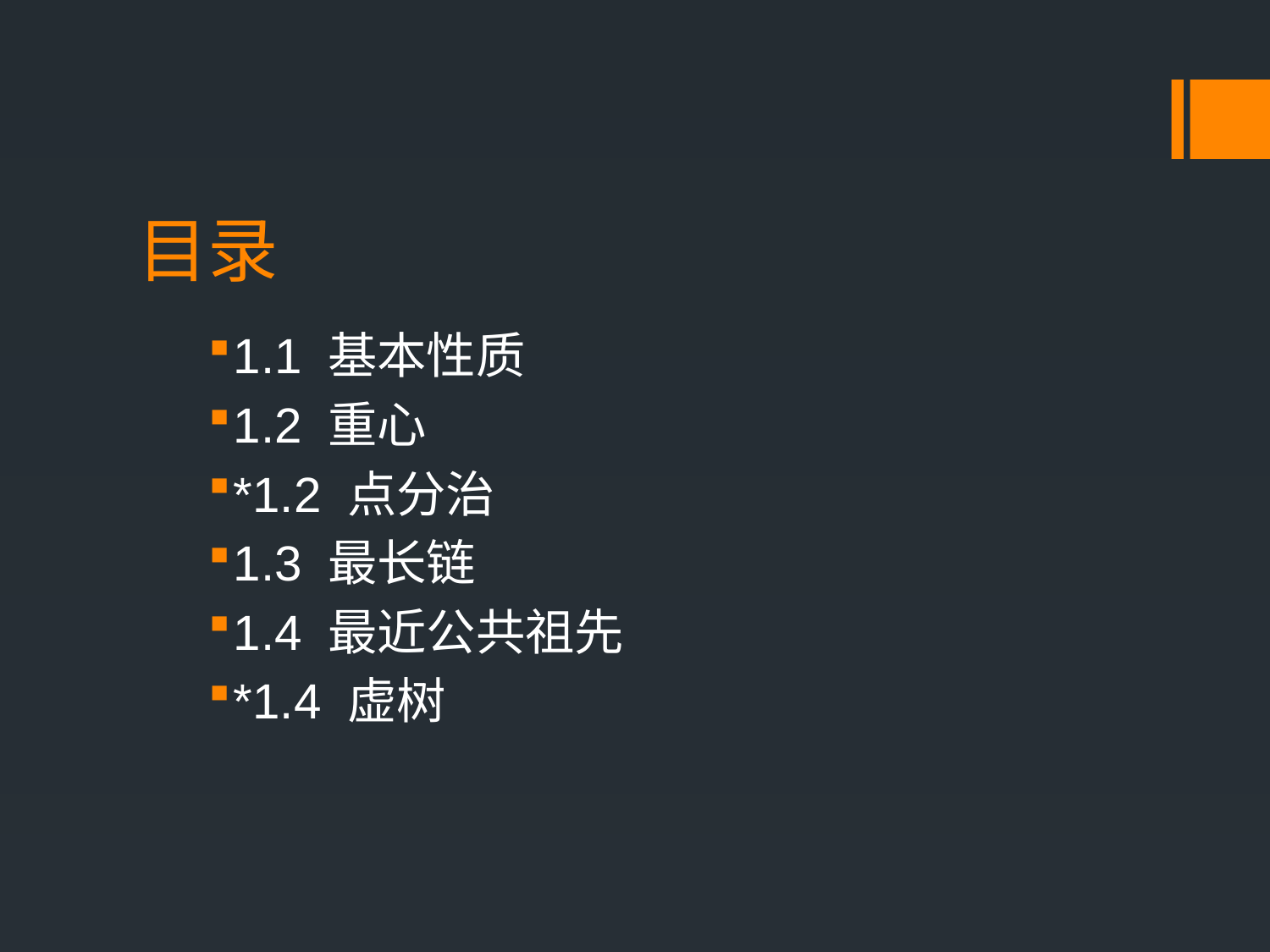

# 目录

1.1 基本性质
1.2 重心
*1.2 点分治
1.3 最长链
1.4 最近公共祖先
*1.4 虚树